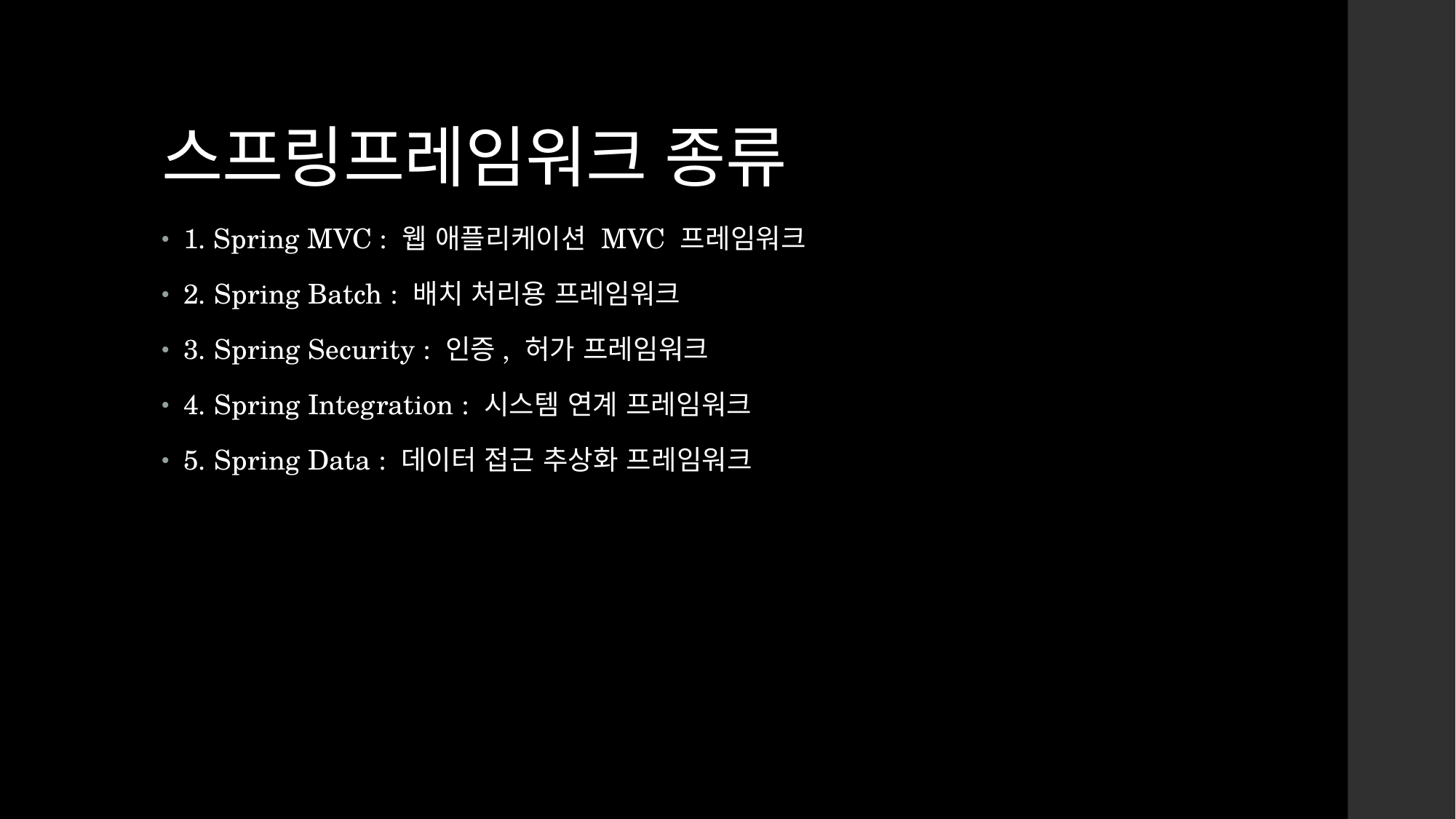

# 스프링프레임워크 종류
1. Spring MVC : 웹 애플리케이션 MVC 프레임워크
2. Spring Batch : 배치 처리용 프레임워크
3. Spring Security : 인증, 허가 프레임워크
4. Spring Integration : 시스템 연계 프레임워크
5. Spring Data : 데이터 접근 추상화 프레임워크